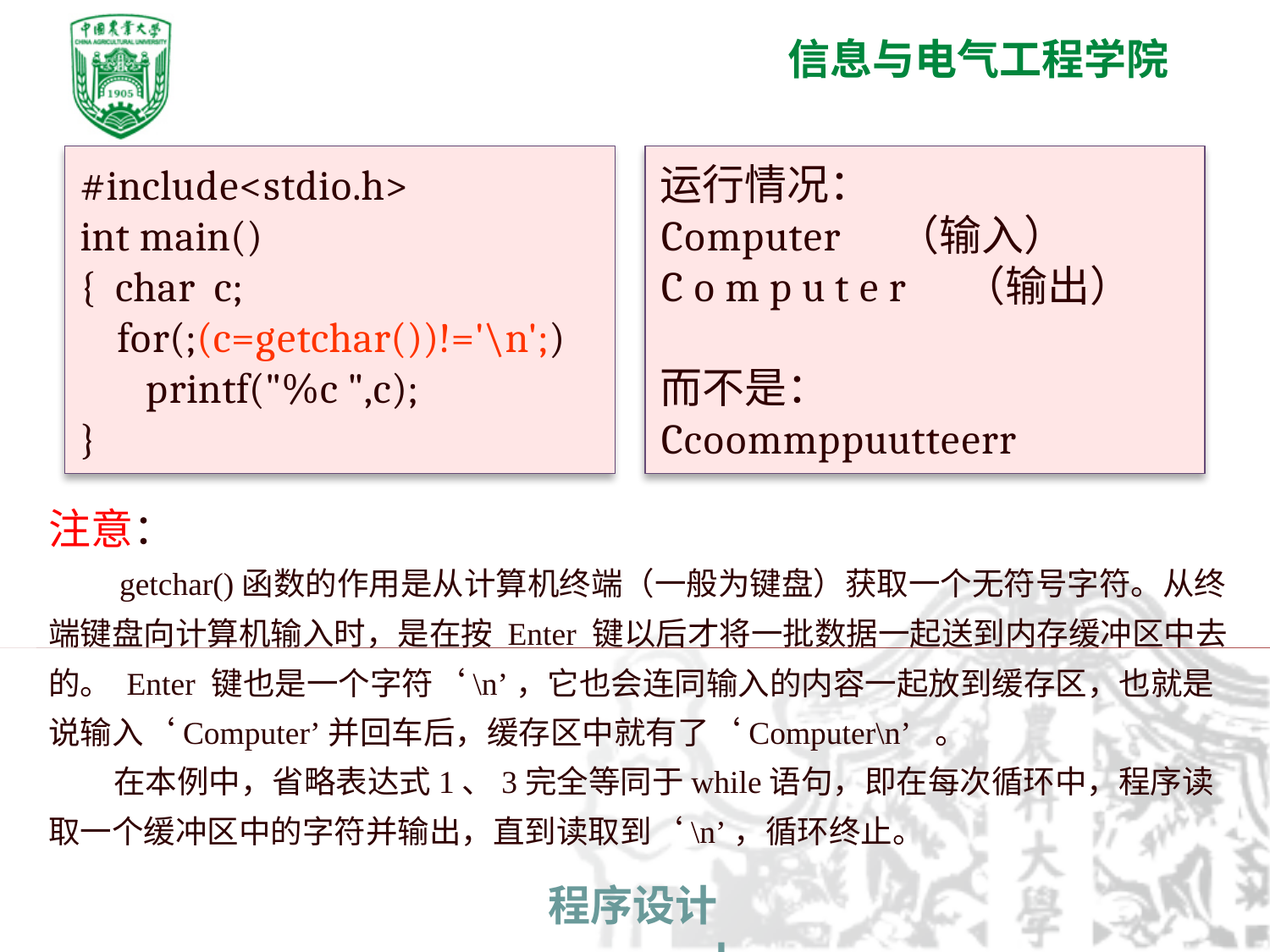

#include<stdio.h>
int main()
{  char  c;
    for(;(c=getchar())!='\n';)
       printf("%c ",c);
}
运行情况：
Computer     （输入）
C o m p u t e r     （输出）

而不是：
Ccoommppuutteerr
注意：
        getchar()函数的作用是从计算机终端（一般为键盘）获取一个无符号字符。从终端键盘向计算机输入时，是在按 Enter 键以后才将一批数据一起送到内存缓冲区中去的。 Enter 键也是一个字符‘\n’，它也会连同输入的内容一起放到缓存区，也就是说输入‘Computer’并回车后，缓存区中就有了‘Computer\n’  。
        在本例中，省略表达式1、3完全等同于while语句，即在每次循环中，程序读取一个缓冲区中的字符并输出，直到读取到‘\n’，循环终止。